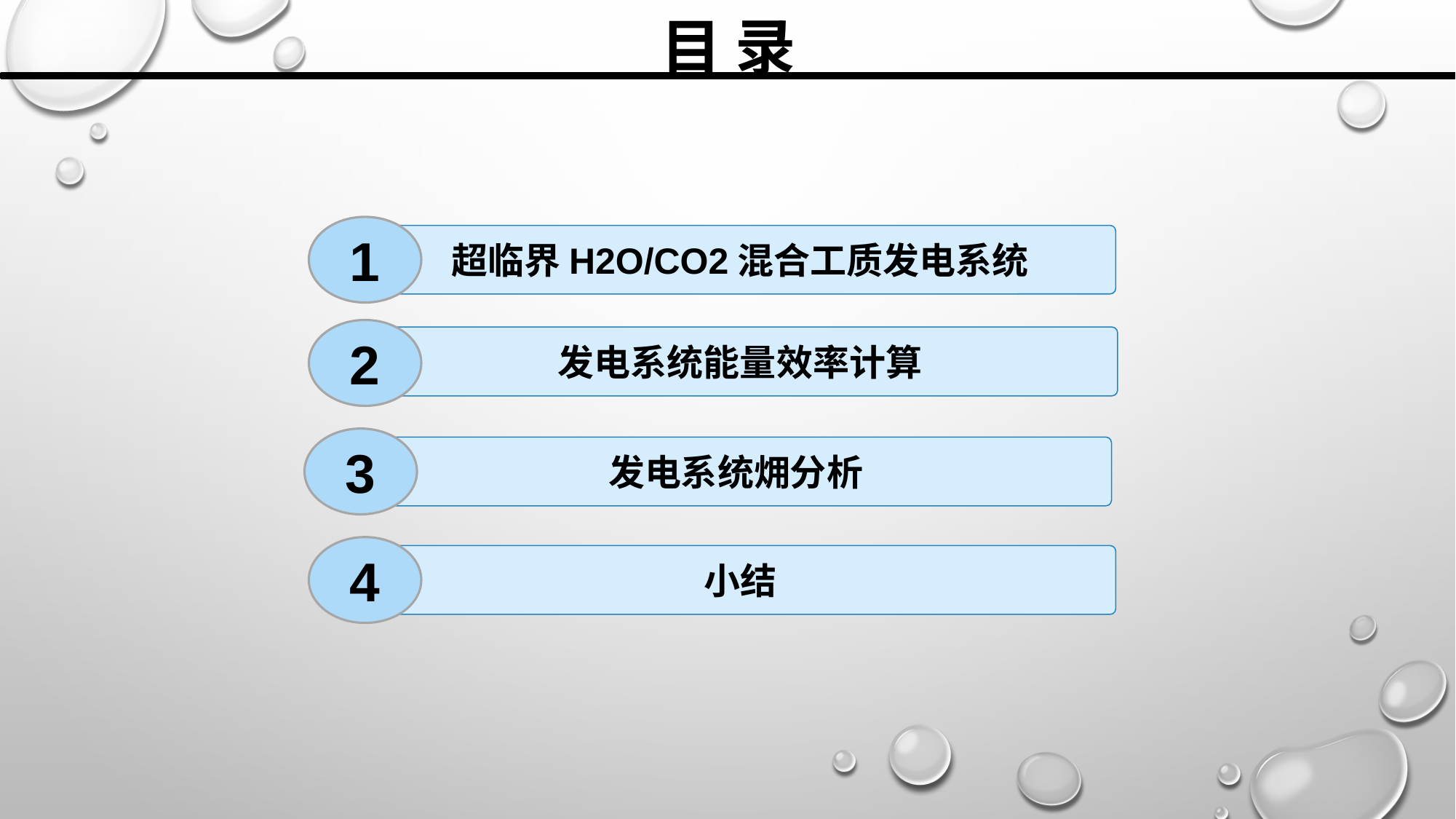

目 录

1
超临界H2O/CO2混合工质发电系统
2
发电系统能量效率计算
3
发电系统㶲分析
4
小结